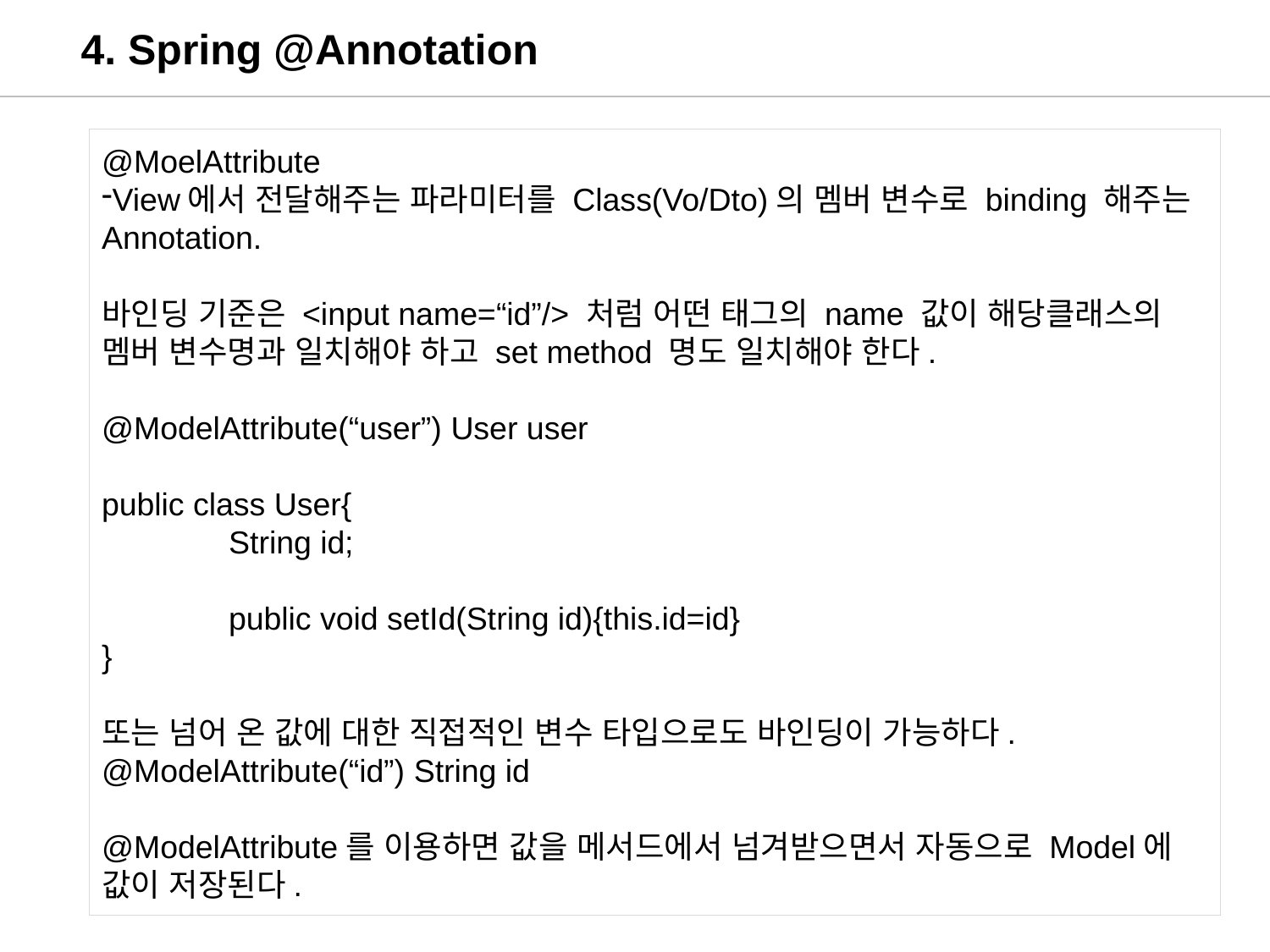

4. Spring @Annotation
@MoelAttribute
View에서 전달해주는 파라미터를 Class(Vo/Dto)의 멤버 변수로 binding 해주는 Annotation.

바인딩 기준은 <input name=“id”/> 처럼 어떤 태그의 name 값이 해당클래스의 멤버 변수명과 일치해야 하고 set method 명도 일치해야 한다.

@ModelAttribute(“user”) User user

public class User{
	String id;

	public void setId(String id){this.id=id}
}

또는 넘어 온 값에 대한 직접적인 변수 타입으로도 바인딩이 가능하다.
@ModelAttribute(“id”) String id

@ModelAttribute를 이용하면 값을 메서드에서 넘겨받으면서 자동으로 Model에 값이 저장된다.